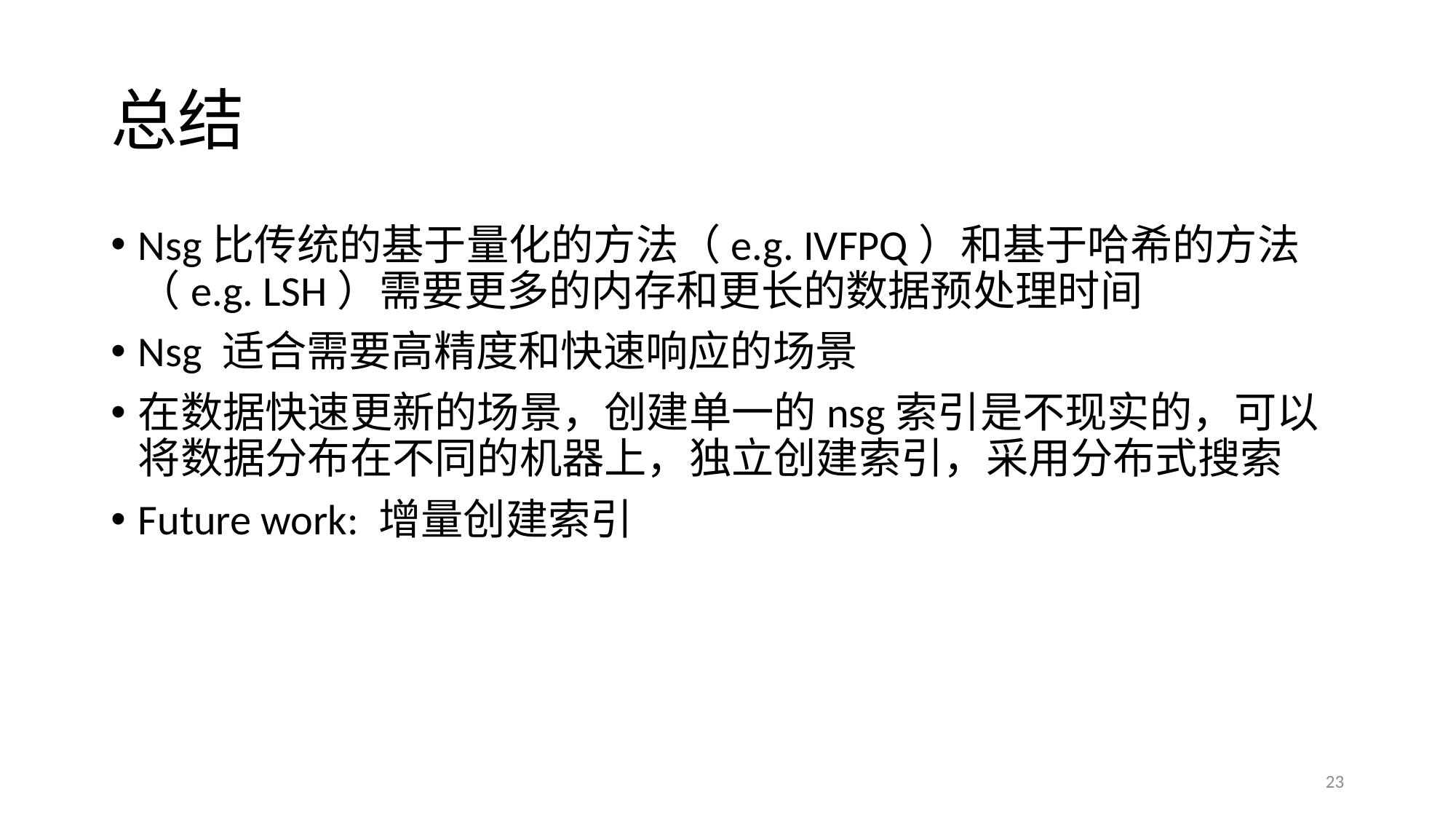

# 总结
Nsg比传统的基于量化的方法（e.g. IVFPQ）和基于哈希的方法（e.g. LSH）需要更多的内存和更长的数据预处理时间
Nsg 适合需要高精度和快速响应的场景
在数据快速更新的场景，创建单一的nsg索引是不现实的，可以将数据分布在不同的机器上，独立创建索引，采用分布式搜索
Future work: 增量创建索引
23